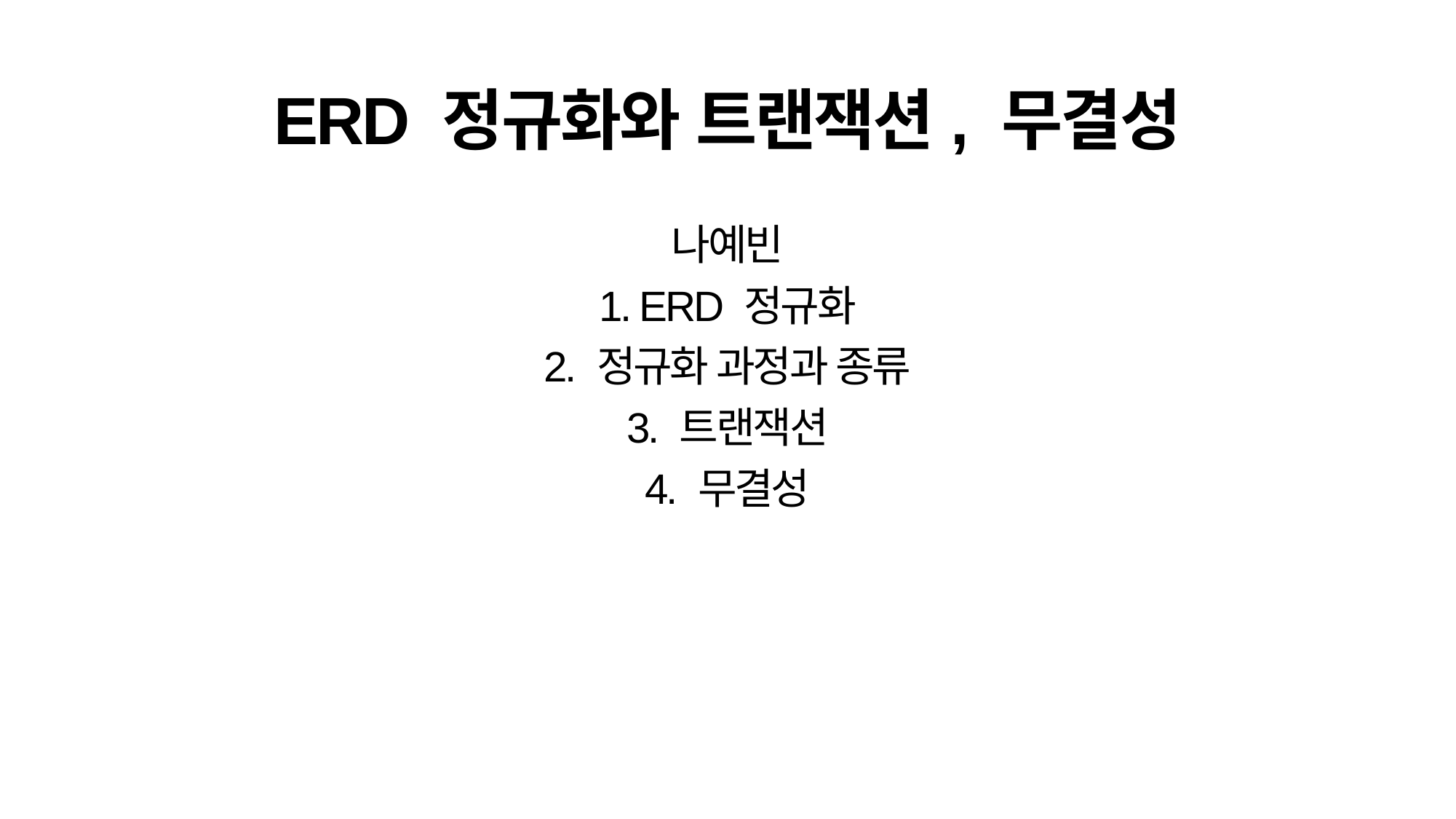

# ERD 정규화와 트랜잭션, 무결성
나예빈
1. ERD 정규화
2. 정규화 과정과 종류
3. 트랜잭션
4. 무결성